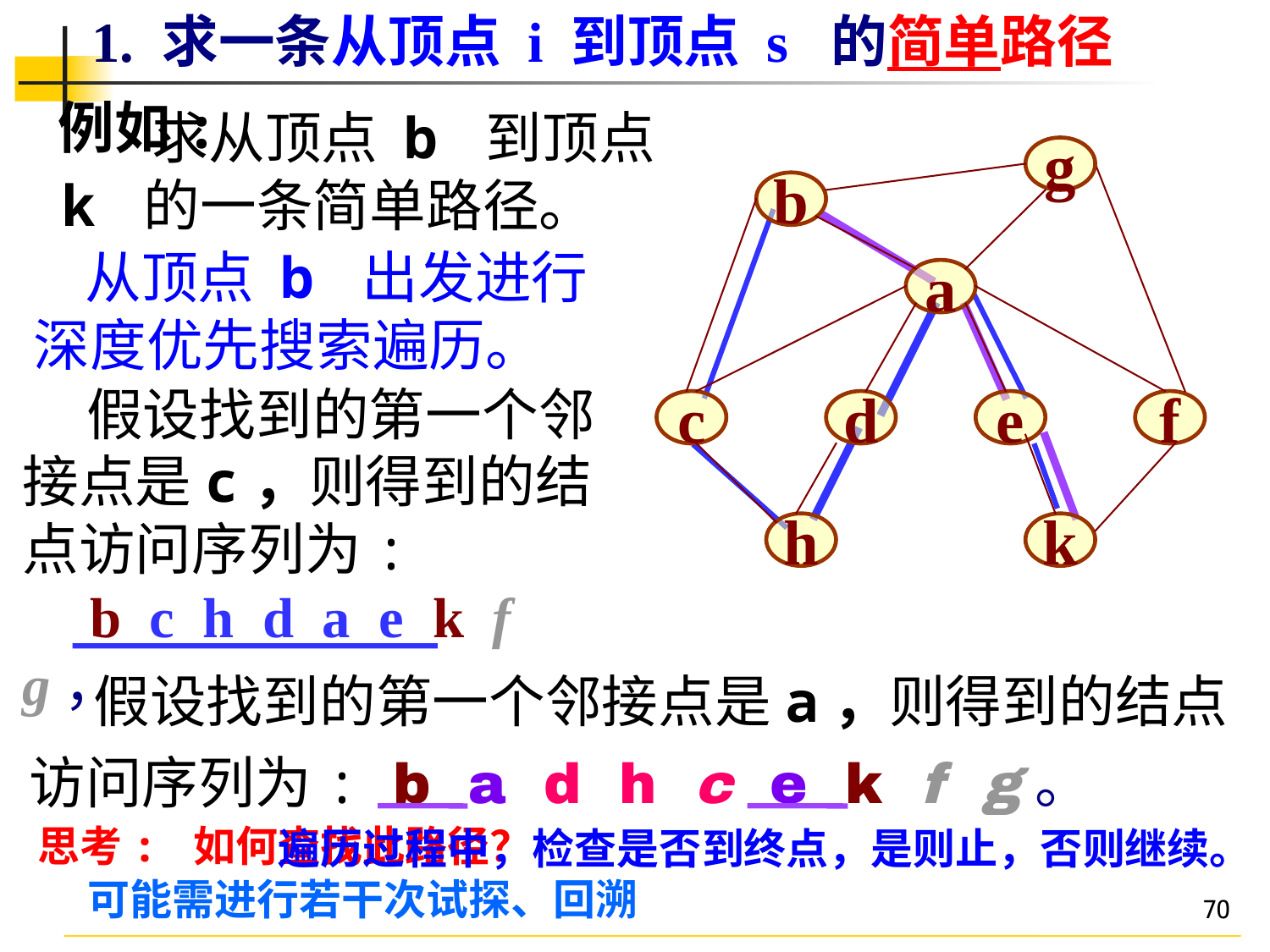

1. 求一条从顶点 i 到顶点 s  的简单路径
例如:
      求从顶点 b 到顶点 k 的一条简单路径。
g

b

a

c
d
e
f

h
k

   从顶点 b 出发进行深度优先搜索遍历。

    假设找到的第一个邻接点是c，则得到的结点访问序列为:
  b  c  h  d  a  e  k  f  g，

    假设找到的第一个邻接点是a，则得到的结点访问序列为: b  a  d  h  c  e  k  f  g。

思考: 如何查找此路径？
                   遍历过程中，检查是否到终点，是则止，否则继续。可能需进行若干次试探、回溯
70